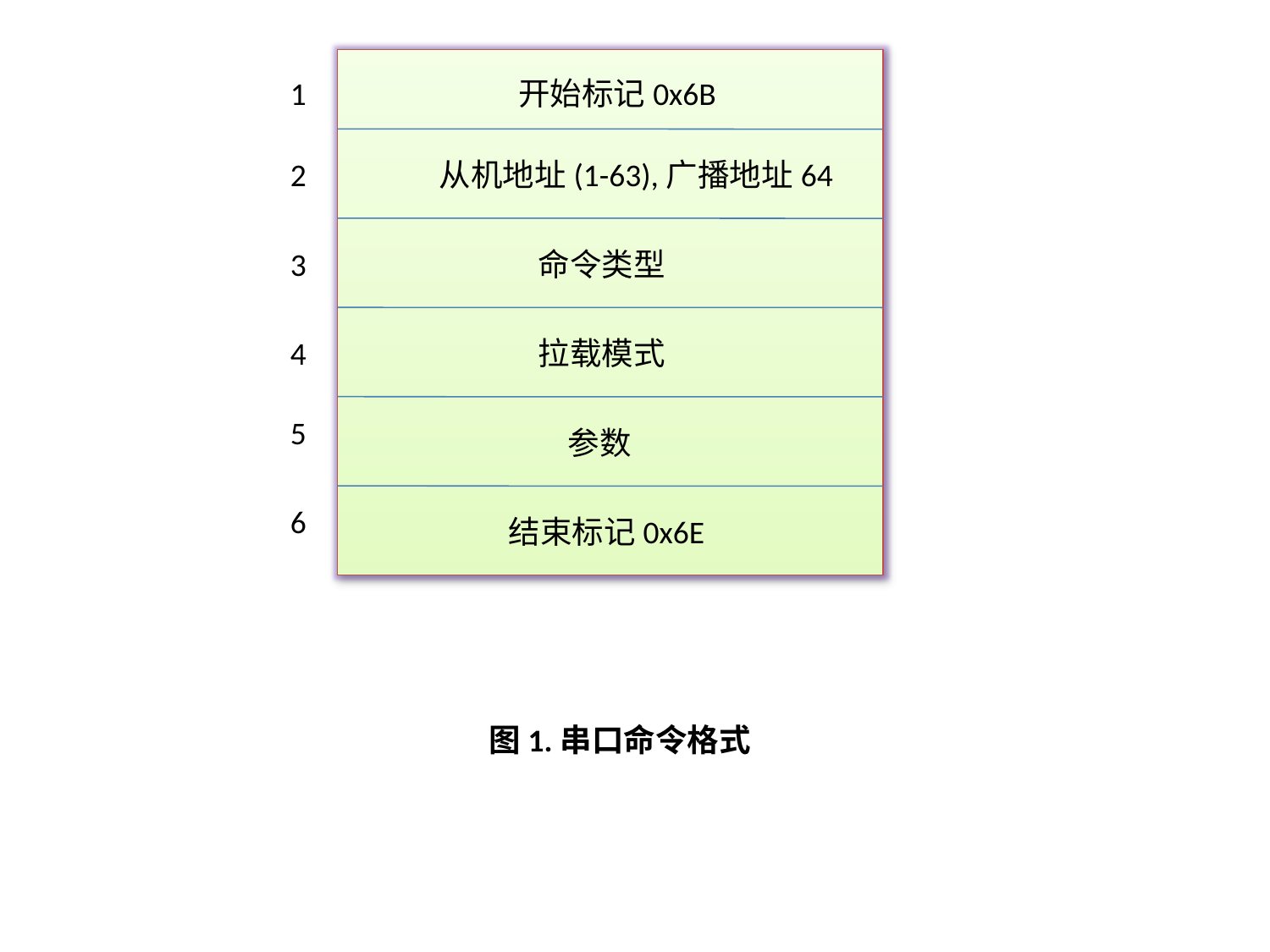

1
开始标记0x6B
2
从机地址(1-63),广播地址64
3
命令类型
4
拉载模式
5
参数
6
结束标记0x6E
图1.串口命令格式